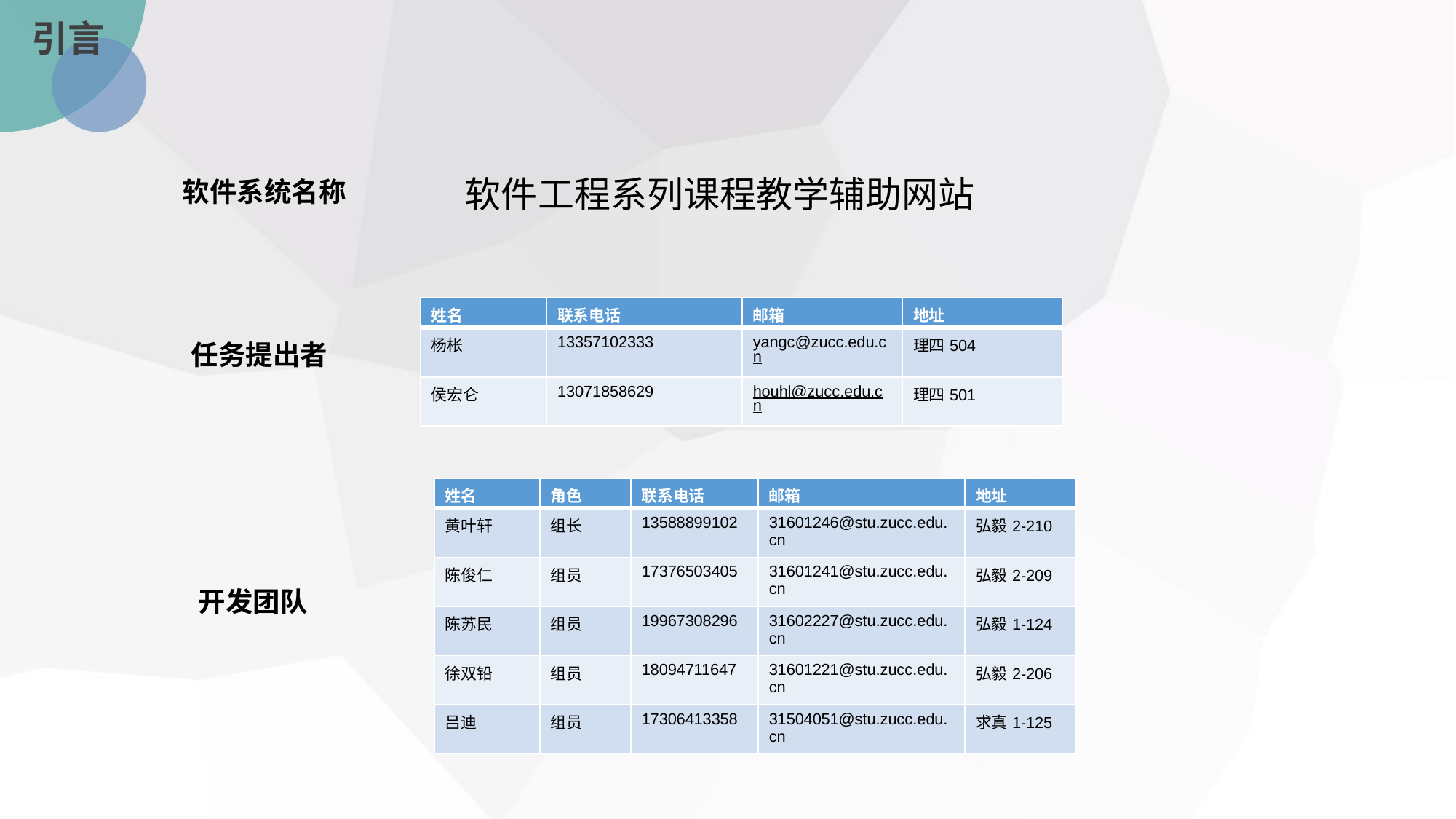

引言

软件工程系列课程教学辅助网站
软件系统名称

| 姓名 | 联系电话 | 邮箱 | 地址 |
| --- | --- | --- | --- |
| 杨枨 | 13357102333 | yangc@zucc.edu.cn | 理四504 |
| 侯宏仑 | 13071858629 | houhl@zucc.edu.cn | 理四501 |
任务提出者
| 姓名 | 角色 | 联系电话 | 邮箱 | 地址 |
| --- | --- | --- | --- | --- |
| 黄叶轩 | 组长 | 13588899102 | 31601246@stu.zucc.edu.cn | 弘毅2-210 |
| 陈俊仁 | 组员 | 17376503405 | 31601241@stu.zucc.edu.cn | 弘毅2-209 |
| 陈苏民 | 组员 | 19967308296 | 31602227@stu.zucc.edu.cn | 弘毅1-124 |
| 徐双铅 | 组员 | 18094711647 | 31601221@stu.zucc.edu.cn | 弘毅2-206 |
| 吕迪 | 组员 | 17306413358 | 31504051@stu.zucc.edu.cn | 求真1-125 |
开发团队